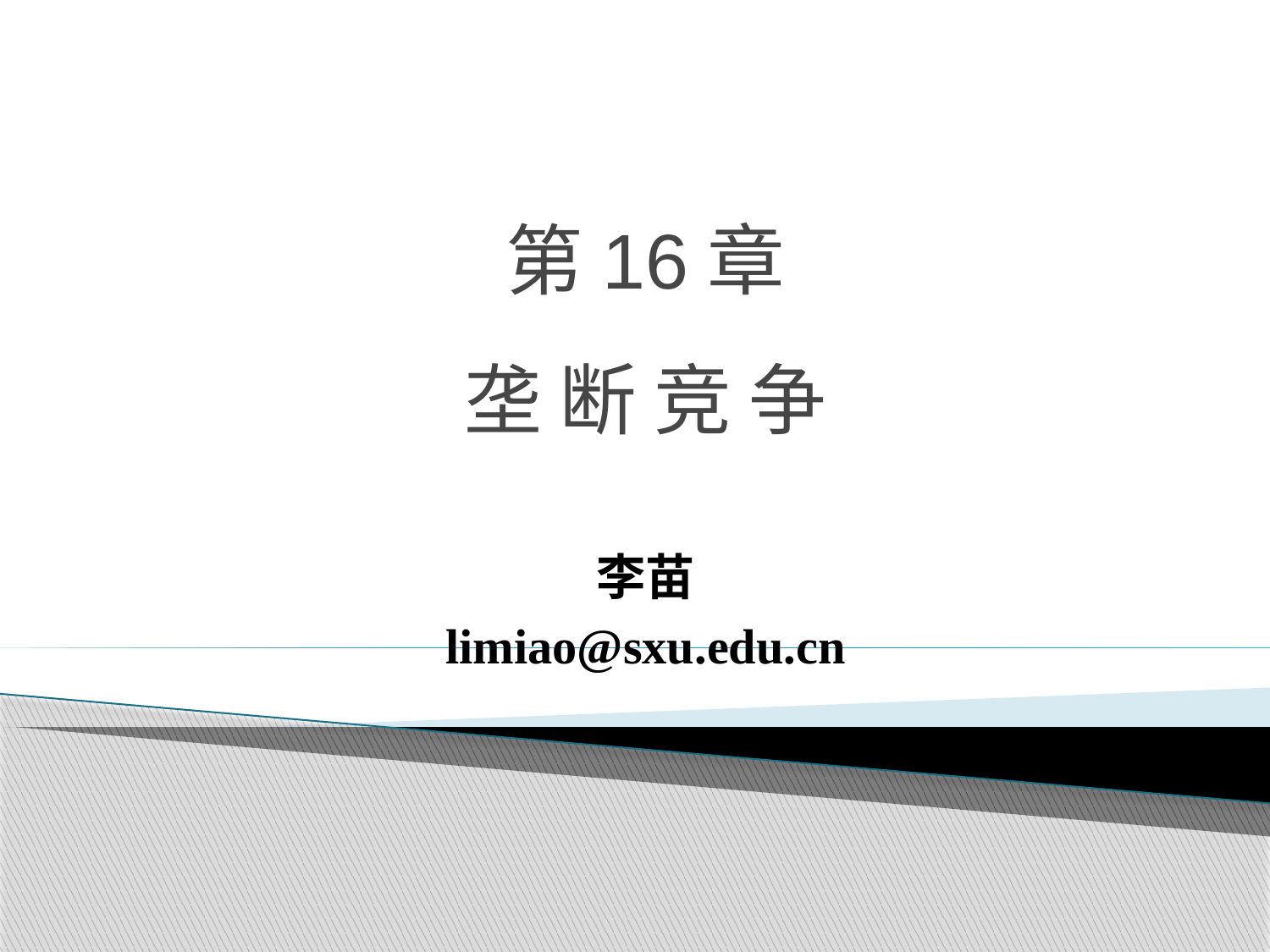

第16章
垄 断 竞 争
李苗
limiao@sxu.edu.cn